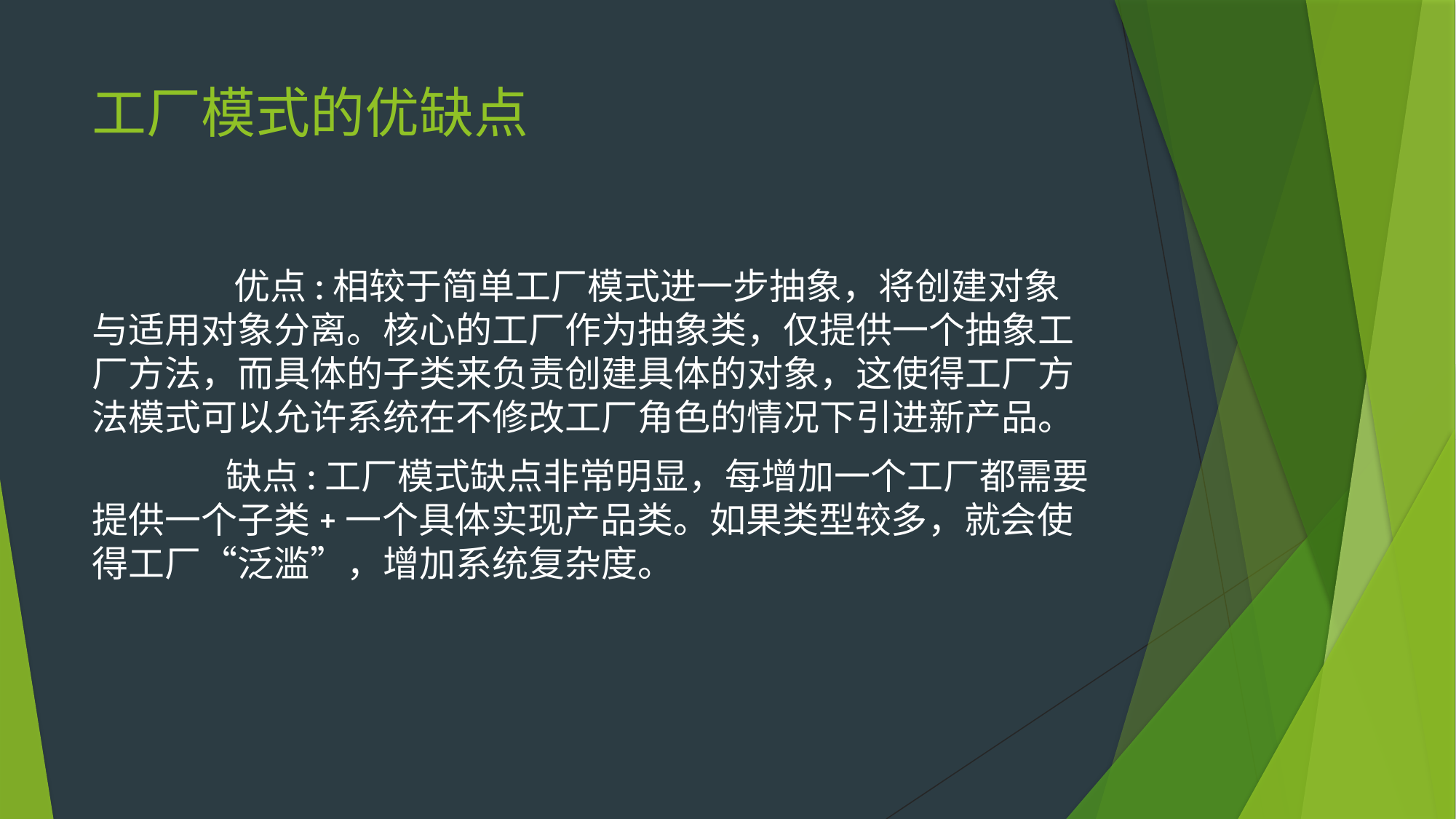

# 工厂模式的优缺点
	   优点:相较于简单工厂模式进一步抽象，将创建对象与适用对象分离。核心的工厂作为抽象类，仅提供一个抽象工厂方法，而具体的子类来负责创建具体的对象，这使得工厂方法模式可以允许系统在不修改工厂角色的情况下引进新产品。
	  缺点:工厂模式缺点非常明显，每增加一个工厂都需要提供一个子类+一个具体实现产品类。如果类型较多，就会使得工厂“泛滥”，增加系统复杂度。